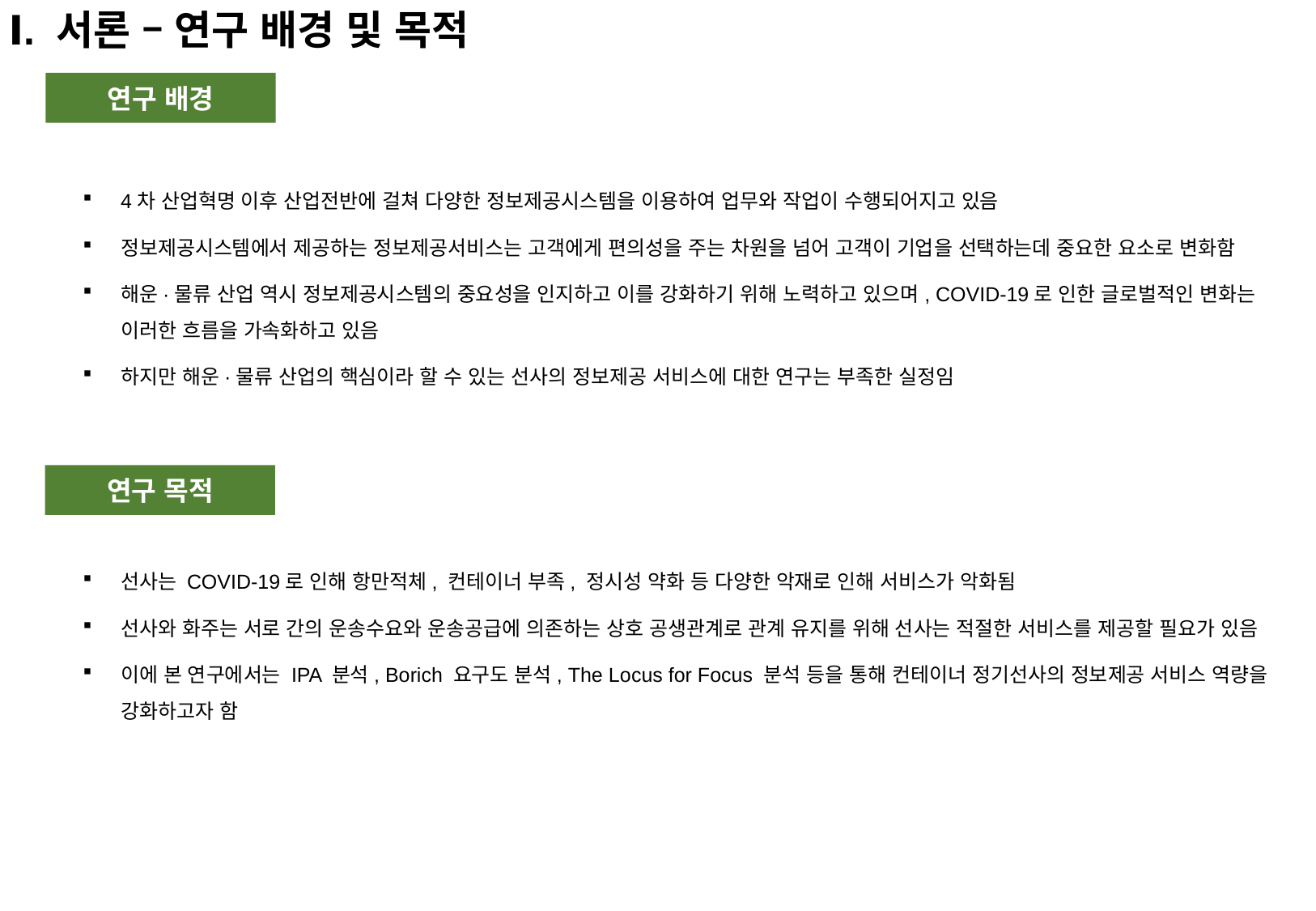

Ⅰ. 서론 – 연구 배경 및 목적
연구 배경
4차 산업혁명 이후 산업전반에 걸쳐 다양한 정보제공시스템을 이용하여 업무와 작업이 수행되어지고 있음
정보제공시스템에서 제공하는 정보제공서비스는 고객에게 편의성을 주는 차원을 넘어 고객이 기업을 선택하는데 중요한 요소로 변화함
해운·물류 산업 역시 정보제공시스템의 중요성을 인지하고 이를 강화하기 위해 노력하고 있으며, COVID-19로 인한 글로벌적인 변화는 이러한 흐름을 가속화하고 있음
하지만 해운·물류 산업의 핵심이라 할 수 있는 선사의 정보제공 서비스에 대한 연구는 부족한 실정임
연구 목적
선사는 COVID-19로 인해 항만적체, 컨테이너 부족, 정시성 약화 등 다양한 악재로 인해 서비스가 악화됨
선사와 화주는 서로 간의 운송수요와 운송공급에 의존하는 상호 공생관계로 관계 유지를 위해 선사는 적절한 서비스를 제공할 필요가 있음
이에 본 연구에서는 IPA 분석, Borich 요구도 분석, The Locus for Focus 분석 등을 통해 컨테이너 정기선사의 정보제공 서비스 역량을 강화하고자 함